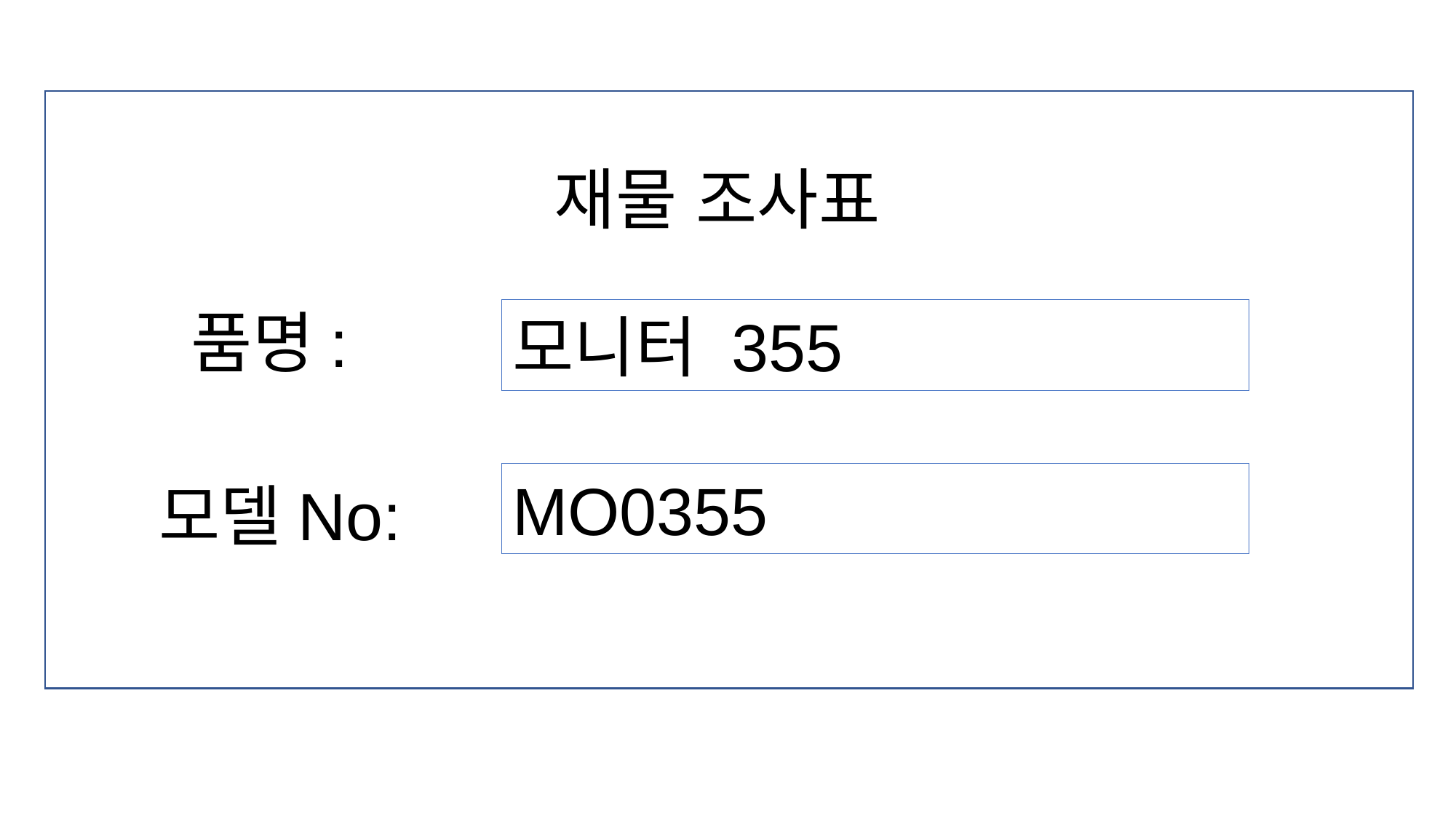

재물 조사표
품명:
모니터 355
MO0355
모델No: